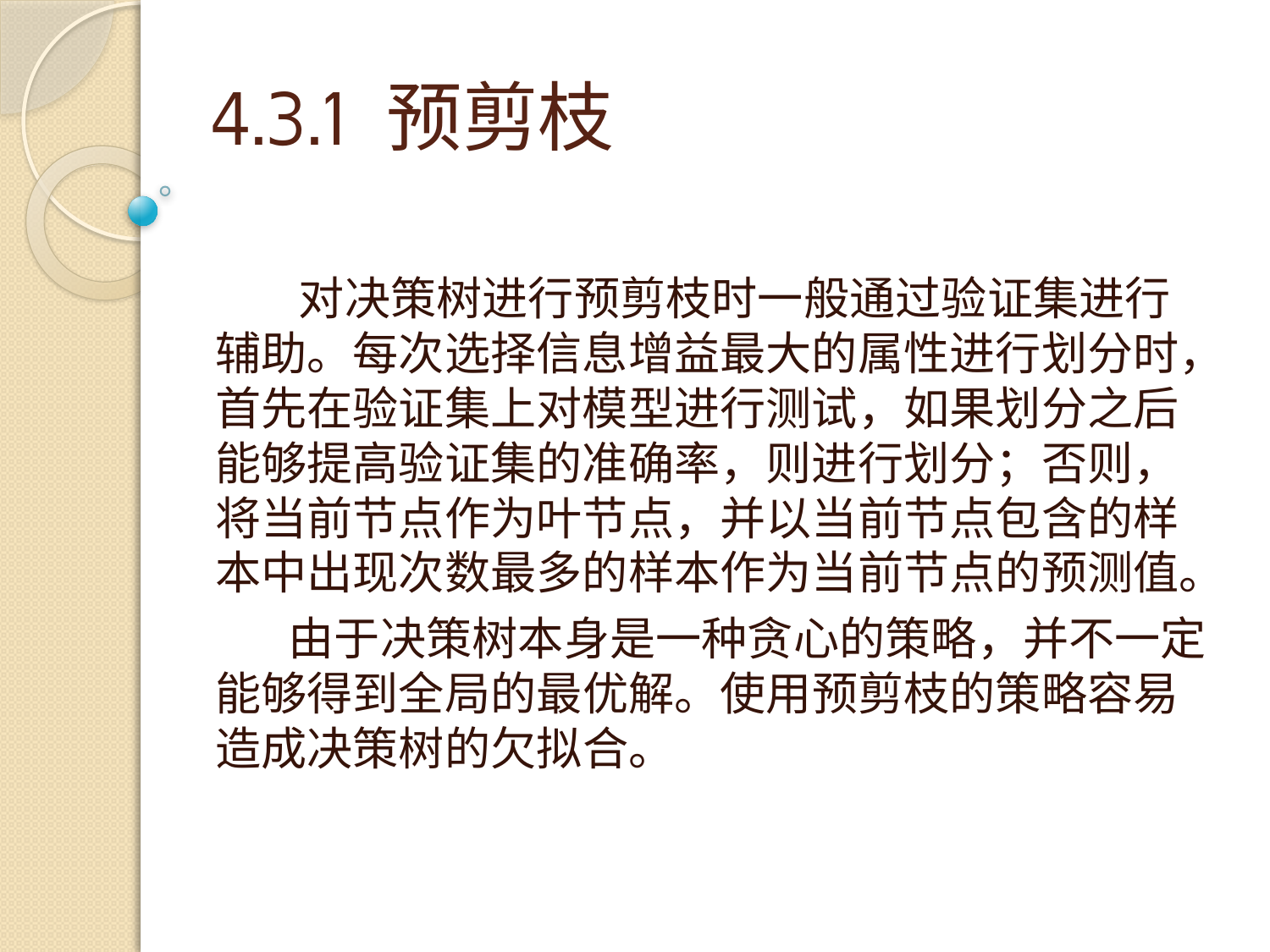

# 4.3.1 预剪枝
       对决策树进行预剪枝时一般通过验证集进行辅助。每次选择信息增益最大的属性进行划分时，首先在验证集上对模型进行测试，如果划分之后能够提高验证集的准确率，则进行划分；否则，将当前节点作为叶节点，并以当前节点包含的样本中出现次数最多的样本作为当前节点的预测值。
      由于决策树本身是一种贪心的策略，并不一定能够得到全局的最优解。使用预剪枝的策略容易造成决策树的欠拟合。